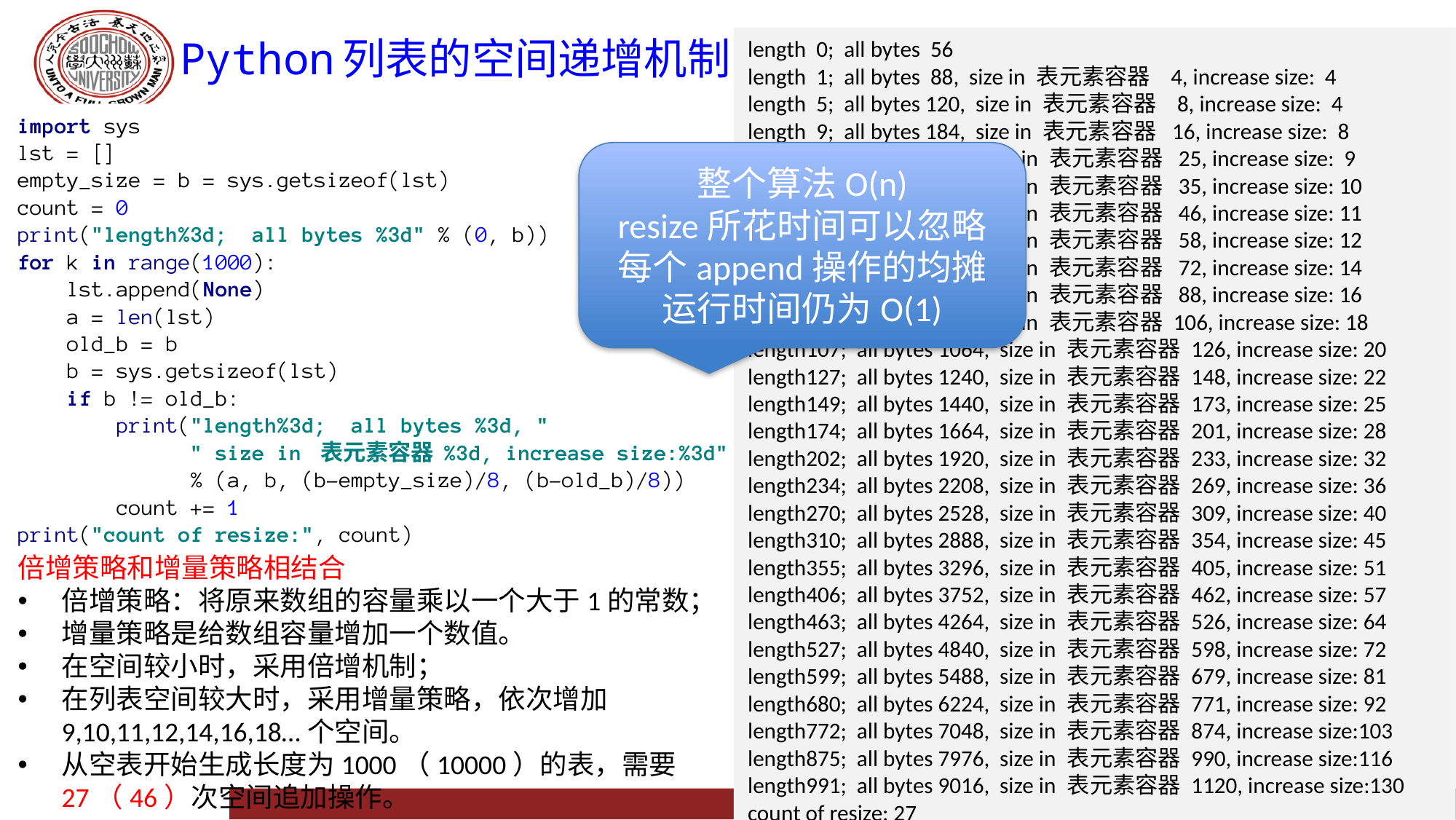

# Python列表的空间递增机制
length  0;  all bytes  56
length  1;  all bytes  88,  size in 表元素容器   4, increase size:  4
length  5;  all bytes 120,  size in 表元素容器   8, increase size:  4
length  9;  all bytes 184,  size in 表元素容器  16, increase size:  8
length 17;  all bytes 256,  size in 表元素容器  25, increase size:  9
length 26;  all bytes 336,  size in 表元素容器  35, increase size: 10
length 36;  all bytes 424,  size in 表元素容器  46, increase size: 11
length 47;  all bytes 520,  size in 表元素容器  58, increase size: 12
length 59;  all bytes 632,  size in 表元素容器  72, increase size: 14
length 73;  all bytes 760,  size in 表元素容器  88, increase size: 16
length 89;  all bytes 904,  size in 表元素容器 106, increase size: 18
length107;  all bytes 1064,  size in 表元素容器 126, increase size: 20
length127;  all bytes 1240,  size in 表元素容器 148, increase size: 22
length149;  all bytes 1440,  size in 表元素容器 173, increase size: 25
length174;  all bytes 1664,  size in 表元素容器 201, increase size: 28
length202;  all bytes 1920,  size in 表元素容器 233, increase size: 32
length234;  all bytes 2208,  size in 表元素容器 269, increase size: 36
length270;  all bytes 2528,  size in 表元素容器 309, increase size: 40
length310;  all bytes 2888,  size in 表元素容器 354, increase size: 45
length355;  all bytes 3296,  size in 表元素容器 405, increase size: 51
length406;  all bytes 3752,  size in 表元素容器 462, increase size: 57
length463;  all bytes 4264,  size in 表元素容器 526, increase size: 64
length527;  all bytes 4840,  size in 表元素容器 598, increase size: 72
length599;  all bytes 5488,  size in 表元素容器 679, increase size: 81
length680;  all bytes 6224,  size in 表元素容器 771, increase size: 92
length772;  all bytes 7048,  size in 表元素容器 874, increase size:103
length875;  all bytes 7976,  size in 表元素容器 990, increase size:116
length991;  all bytes 9016,  size in 表元素容器 1120, increase size:130
count of resize: 27
import sys
lst = []
empty_size = b = sys.getsizeof(lst)
count = 0
print("length%3d;  all bytes %3d" % (0, b))
for k in range(1000):
    lst.append(None)
    a = len(lst)
    old_b = b
    b = sys.getsizeof(lst)
    if b != old_b:
        print("length%3d;  all bytes %3d, "
              " size in 表元素容器 %3d, increase size:%3d"
              % (a, b, (b-empty_size)/8, (b-old_b)/8))
        count += 1
print("count of resize:", count)
整个算法O(n)
resize所花时间可以忽略
每个append操作的均摊运行时间仍为O(1)
倍增策略和增量策略相结合
倍增策略：将原来数组的容量乘以一个大于1的常数；
增量策略是给数组容量增加一个数值。
在空间较小时，采用倍增机制；
在列表空间较大时，采用增量策略，依次增加9,10,11,12,14,16,18…个空间。
从空表开始生成长度为1000（10000）的表，需要27（46）次空间追加操作。